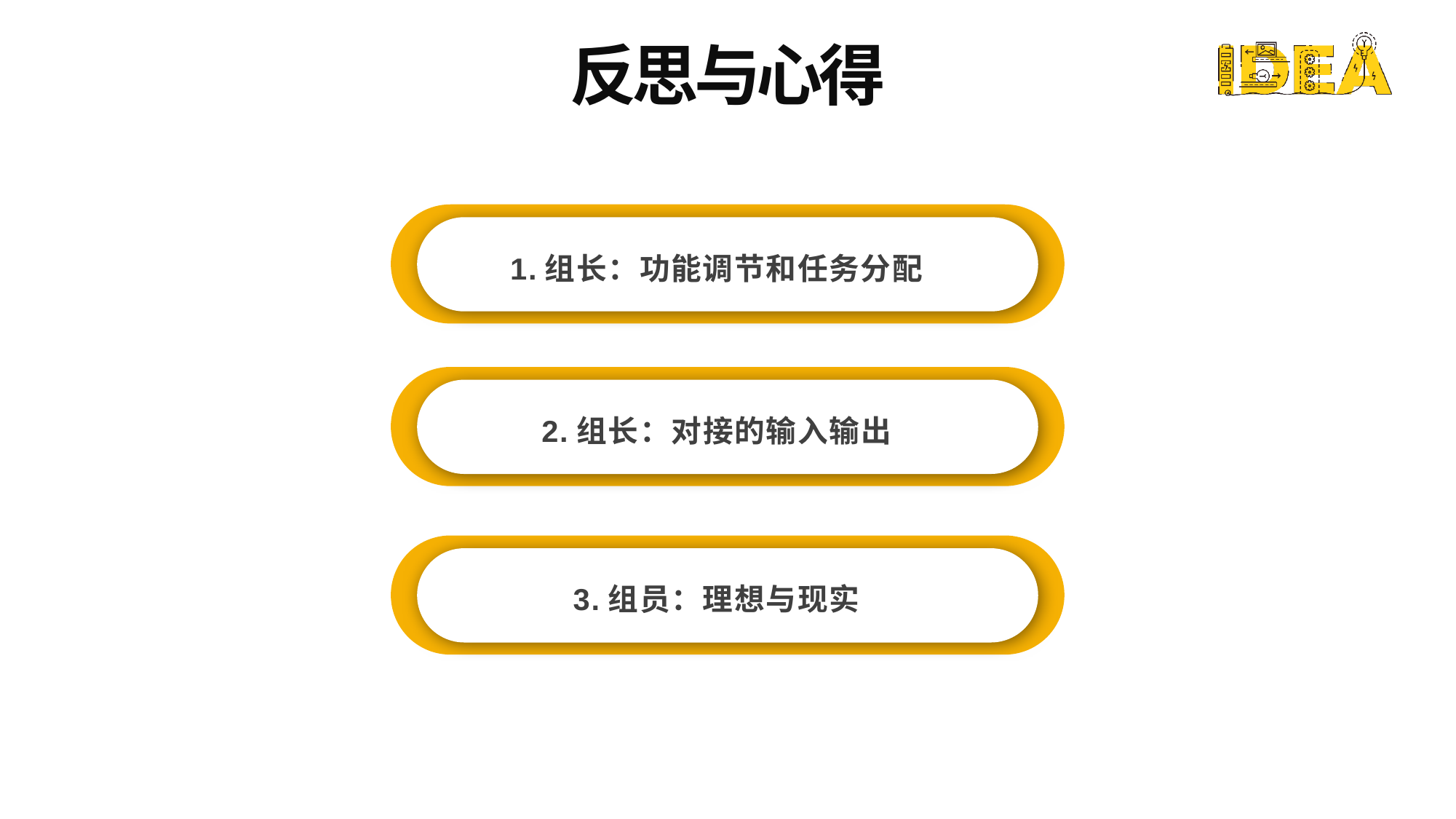

反思与心得

1.组长：功能调节和任务分配

2.组长：对接的输入输出

3.组员：理想与现实